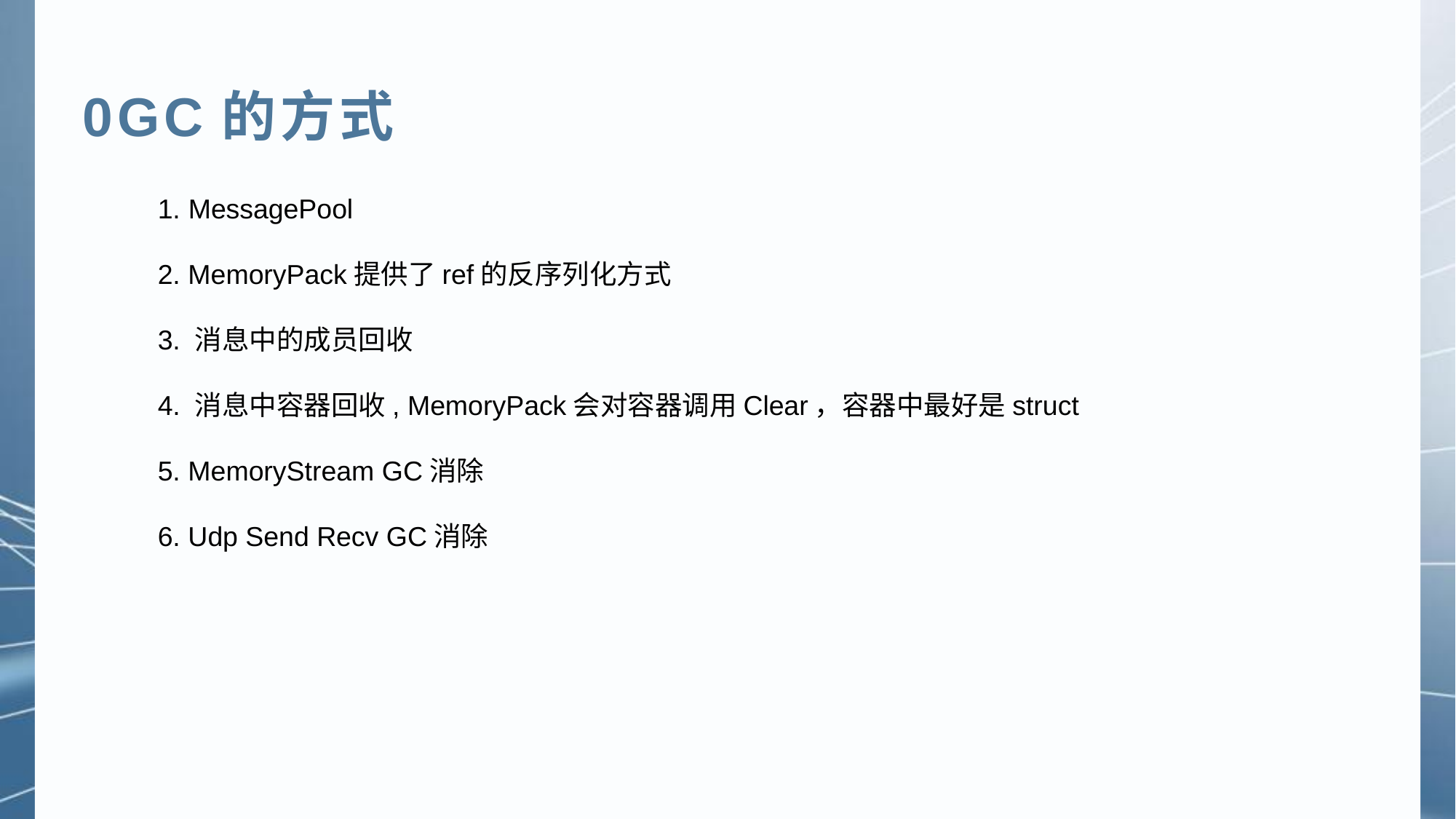

0GC的方式
1. MessagePool

2. MemoryPack提供了ref的反序列化方式

3. 消息中的成员回收

4. 消息中容器回收, MemoryPack会对容器调用Clear，容器中最好是struct

5. MemoryStream GC消除

6. Udp Send Recv GC消除